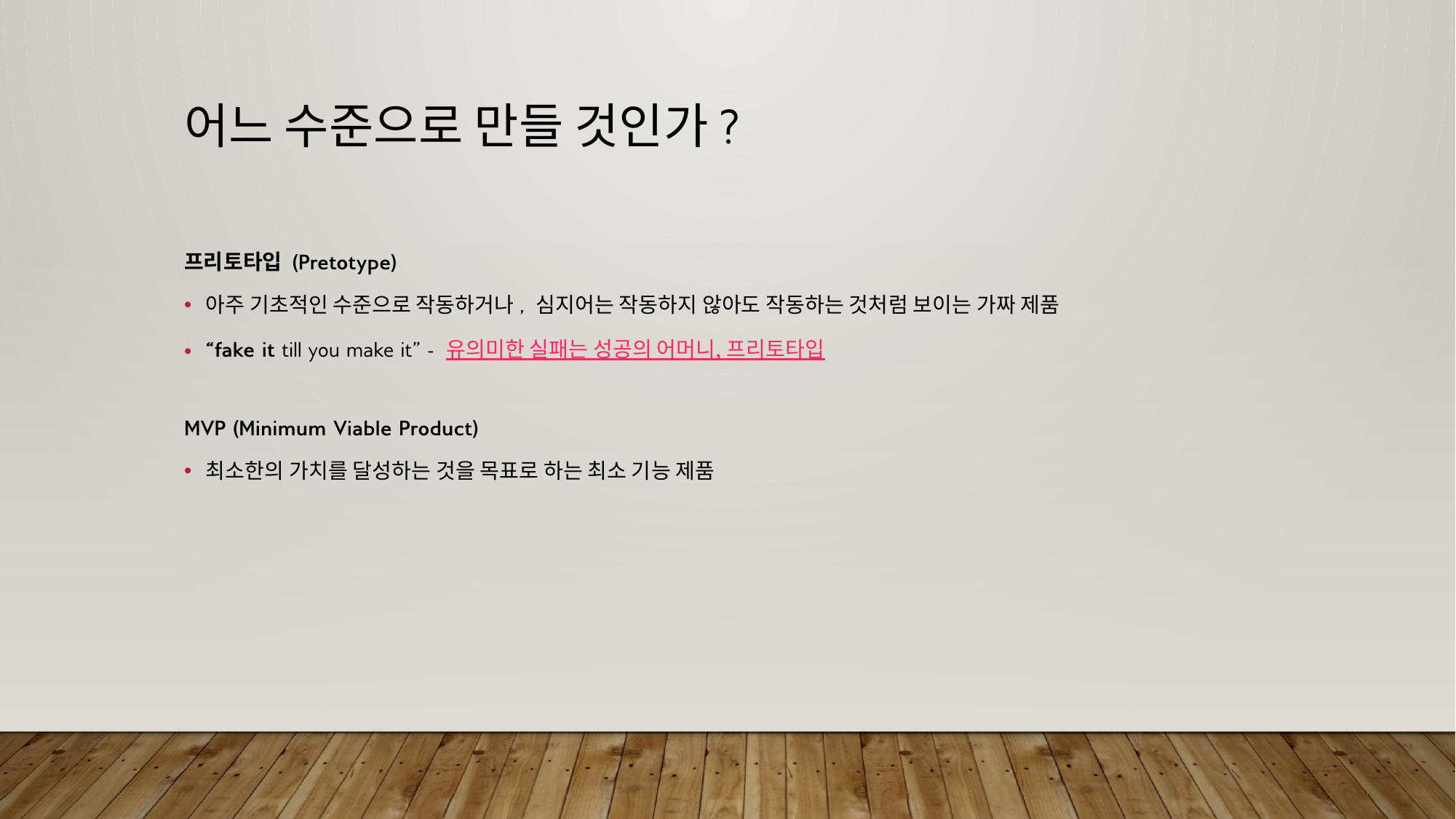

# 어느 수준으로 만들 것인가?
프리토타입 (Pretotype)
아주 기초적인 수준으로 작동하거나, 심지어는 작동하지 않아도 작동하는 것처럼 보이는 가짜 제품
“fake it till you make it” - 유의미한 실패는 성공의 어머니, 프리토타입
MVP (Minimum Viable Product)
최소한의 가치를 달성하는 것을 목표로 하는 최소 기능 제품